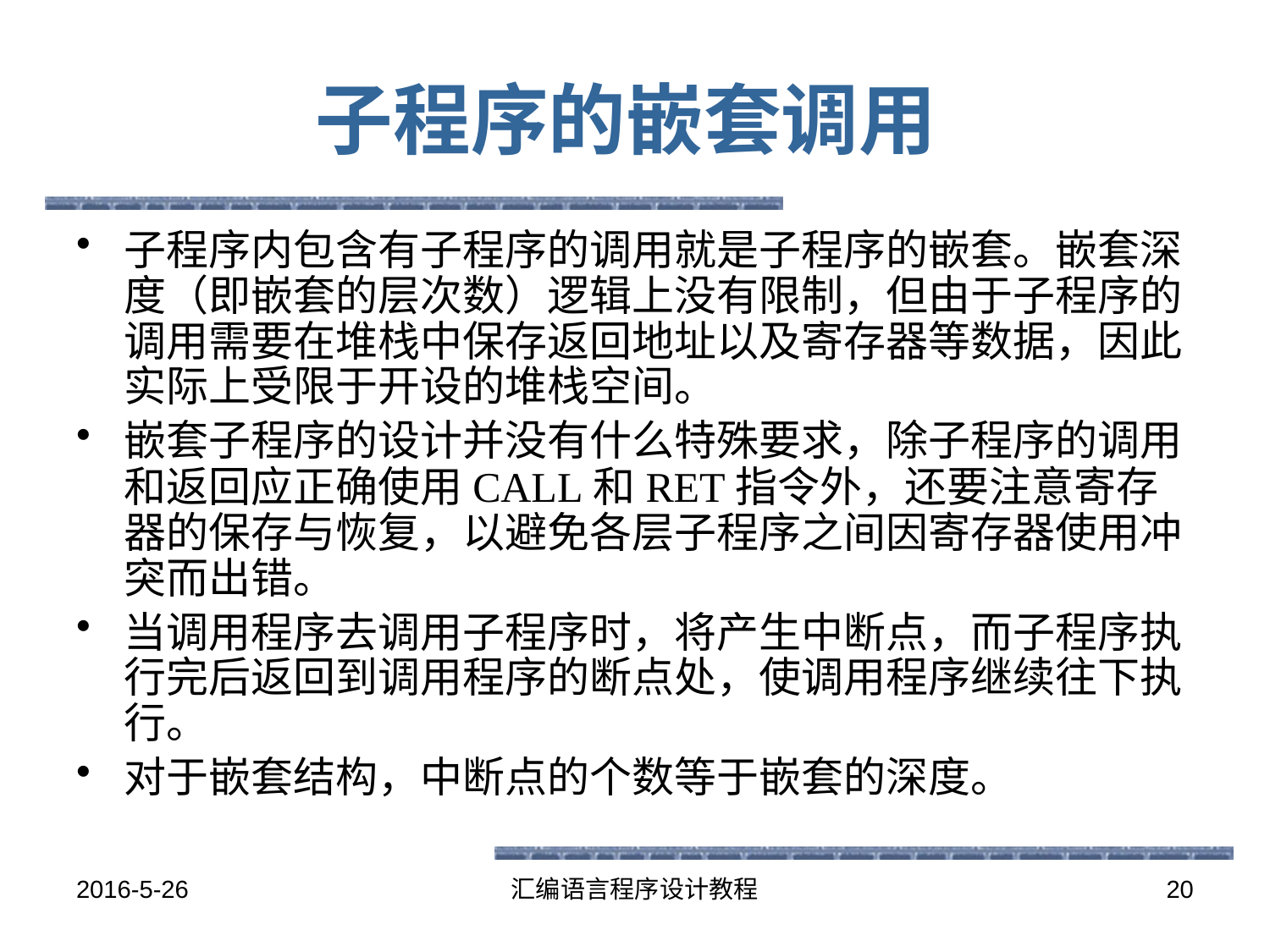

# 子程序的嵌套调用
子程序内包含有子程序的调用就是子程序的嵌套。嵌套深度（即嵌套的层次数）逻辑上没有限制，但由于子程序的调用需要在堆栈中保存返回地址以及寄存器等数据，因此实际上受限于开设的堆栈空间。
嵌套子程序的设计并没有什么特殊要求，除子程序的调用和返回应正确使用CALL和RET指令外，还要注意寄存器的保存与恢复，以避免各层子程序之间因寄存器使用冲突而出错。
当调用程序去调用子程序时，将产生中断点，而子程序执行完后返回到调用程序的断点处，使调用程序继续往下执行。
对于嵌套结构，中断点的个数等于嵌套的深度。
2016-5-26
汇编语言程序设计教程
20